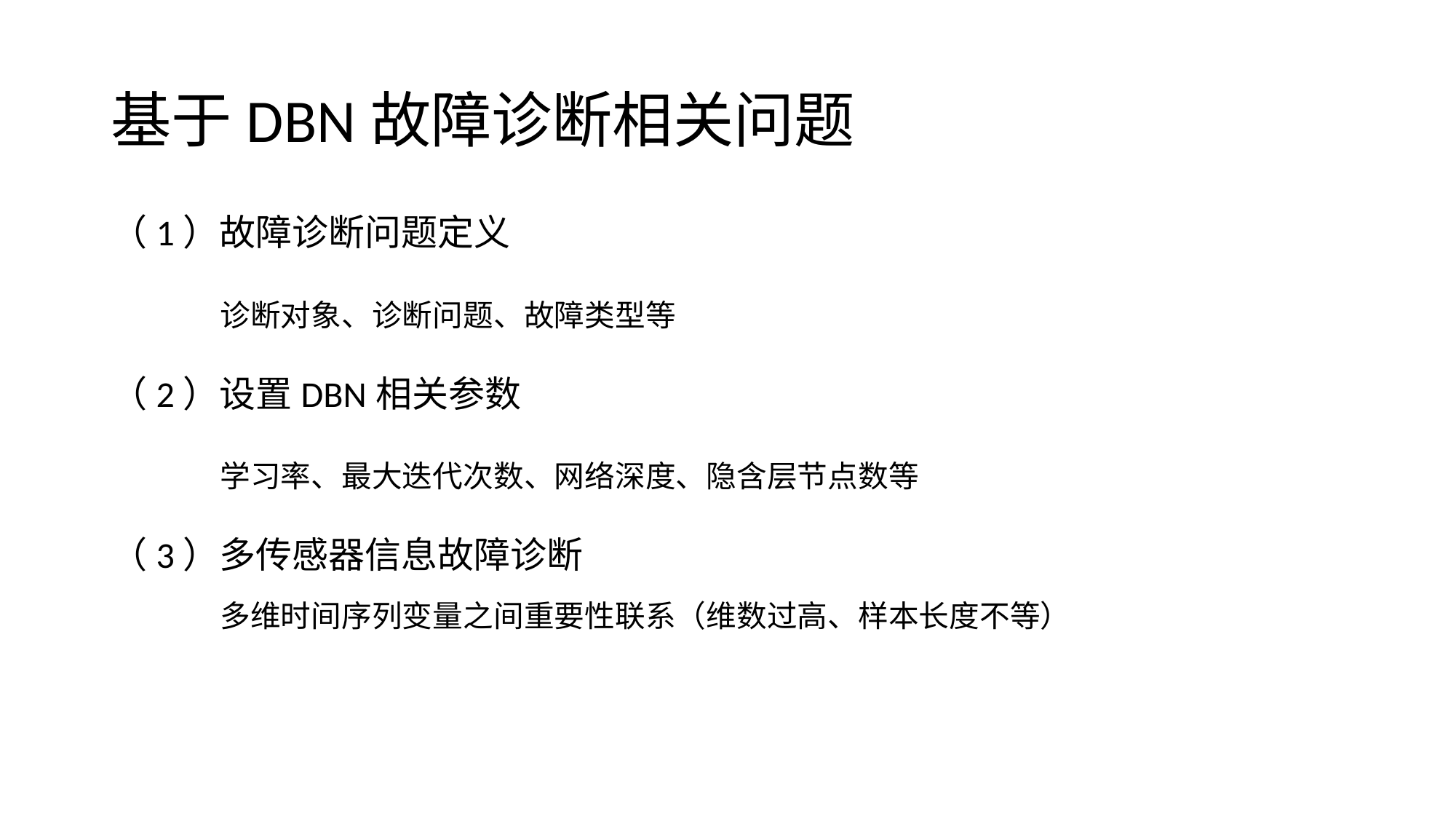

# 基于DBN故障诊断相关问题
（1）故障诊断问题定义
	诊断对象、诊断问题、故障类型等
（2）设置DBN相关参数
	学习率、最大迭代次数、网络深度、隐含层节点数等
（3）多传感器信息故障诊断
	多维时间序列变量之间重要性联系（维数过高、样本长度不等）